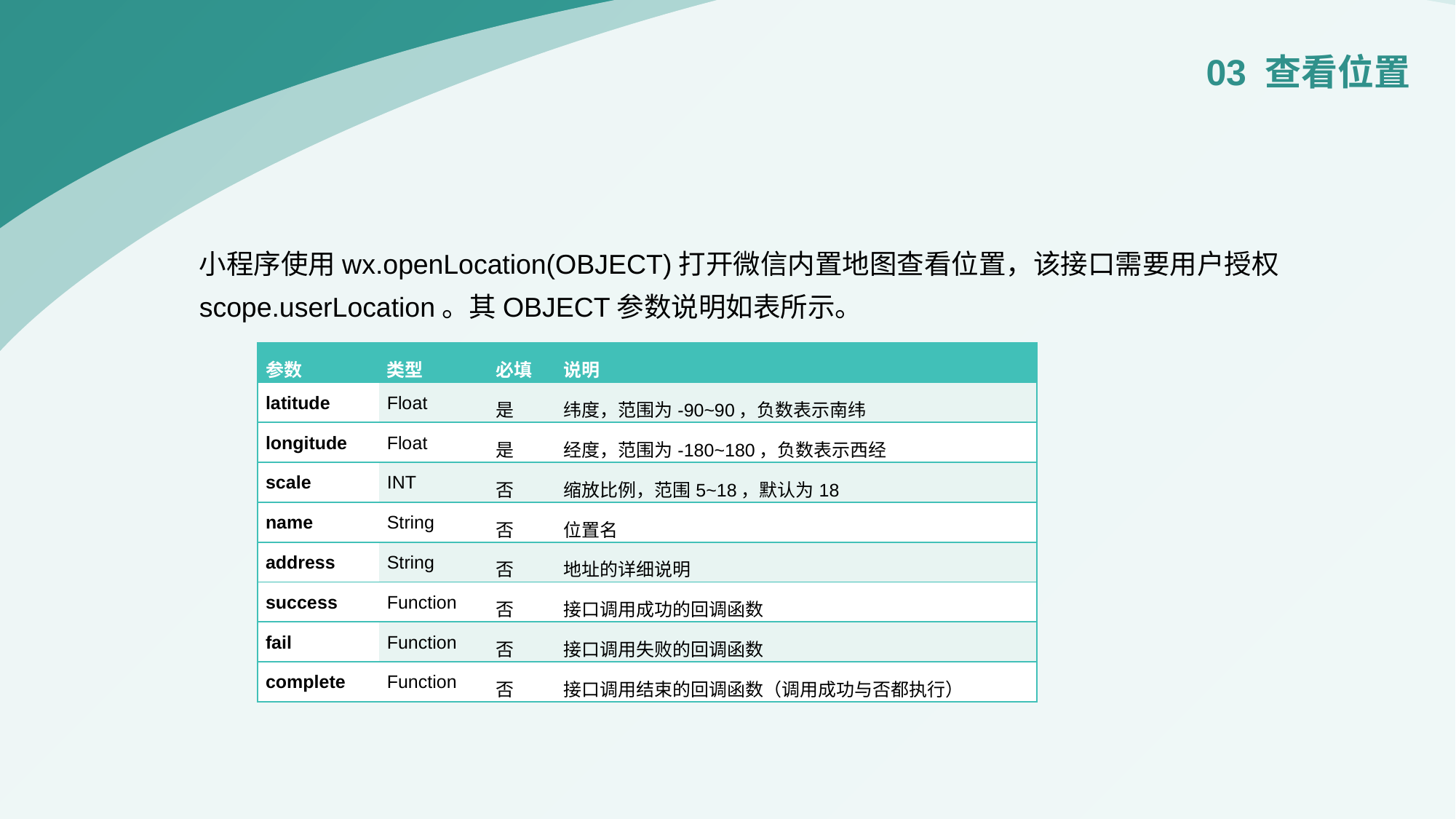

03 查看位置
小程序使用wx.openLocation(OBJECT)打开微信内置地图查看位置，该接口需要用户授权 scope.userLocation。其OBJECT参数说明如表所示。

| 参数 | 类型 | 必填 | 说明 |
| --- | --- | --- | --- |
| latitude | Float | 是 | 纬度，范围为-90~90，负数表示南纬 |
| longitude | Float | 是 | 经度，范围为-180~180，负数表示西经 |
| scale | INT | 否 | 缩放比例，范围5~18，默认为18 |
| name | String | 否 | 位置名 |
| address | String | 否 | 地址的详细说明 |
| success | Function | 否 | 接口调用成功的回调函数 |
| fail | Function | 否 | 接口调用失败的回调函数 |
| complete | Function | 否 | 接口调用结束的回调函数（调用成功与否都执行） |